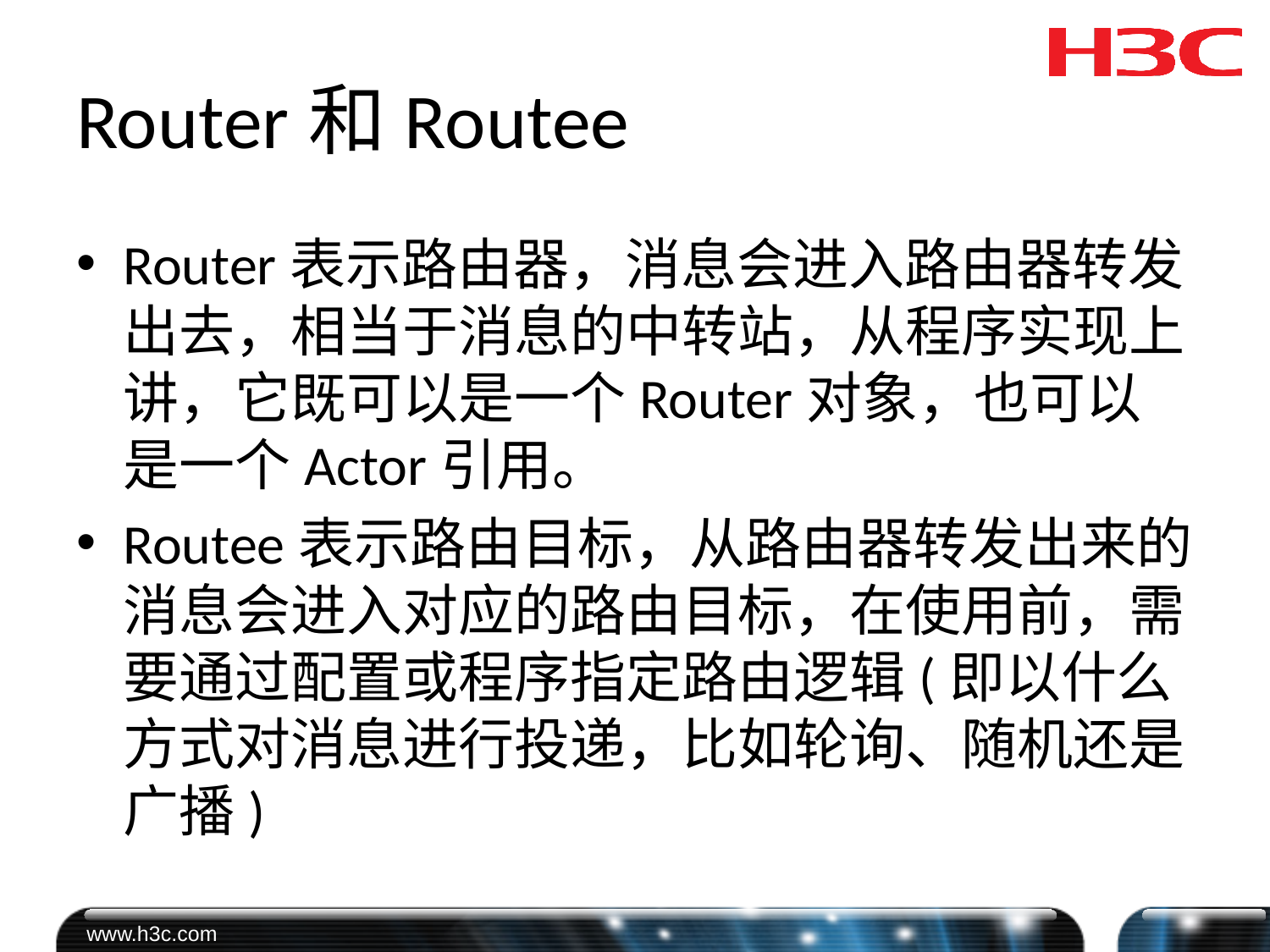

# Router和Routee
Router表示路由器，消息会进入路由器转发出去，相当于消息的中转站，从程序实现上讲，它既可以是一个Router对象，也可以是一个Actor引用。
Routee表示路由目标，从路由器转发出来的消息会进入对应的路由目标，在使用前，需要通过配置或程序指定路由逻辑(即以什么方式对消息进行投递，比如轮询、随机还是广播)